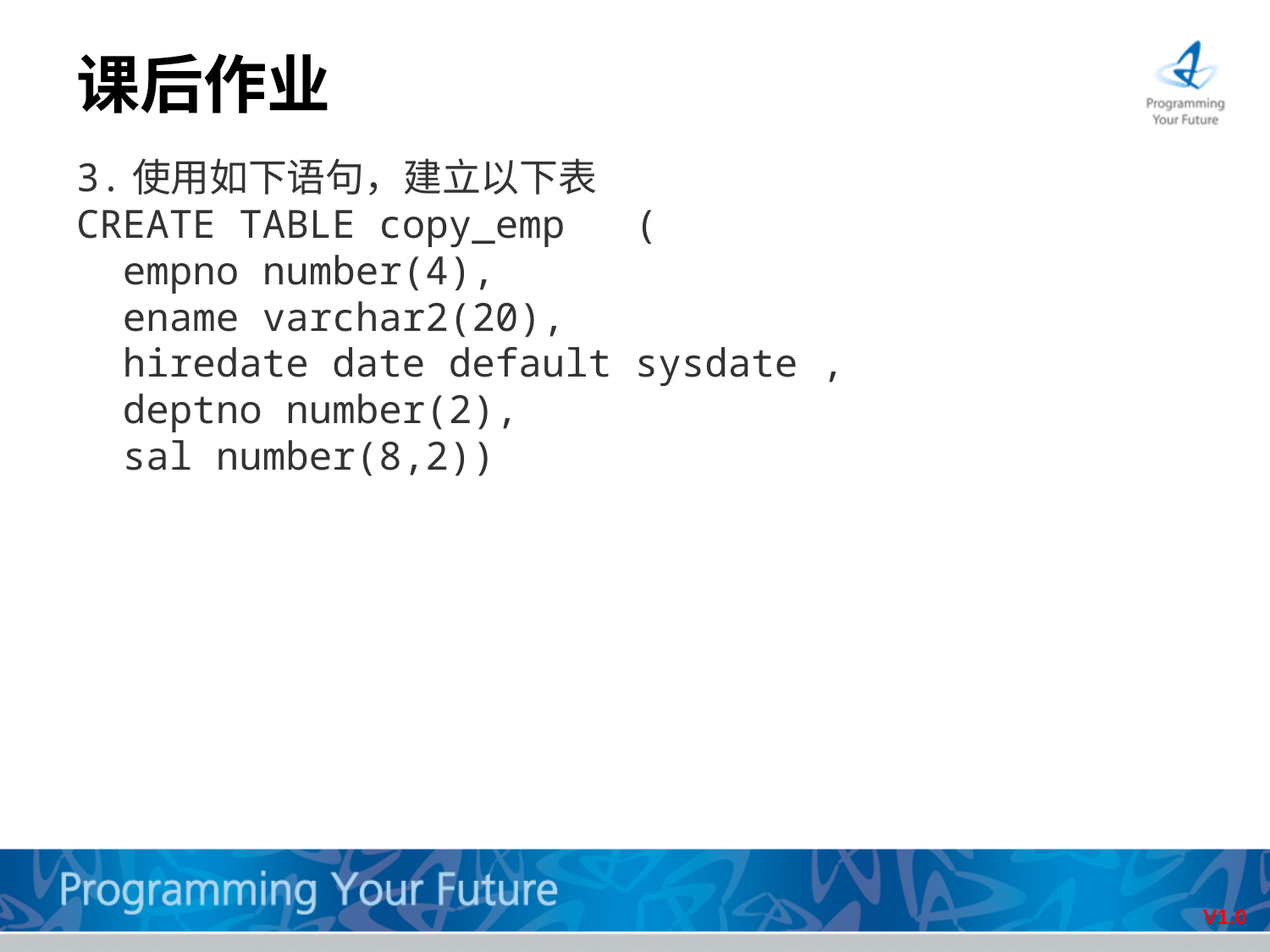

# 课后作业
3.使用如下语句，建立以下表
CREATE TABLE copy_emp   (
  empno number(4),
  ename varchar2(20),
  hiredate date default sysdate ,
  deptno number(2),
  sal number(8,2))